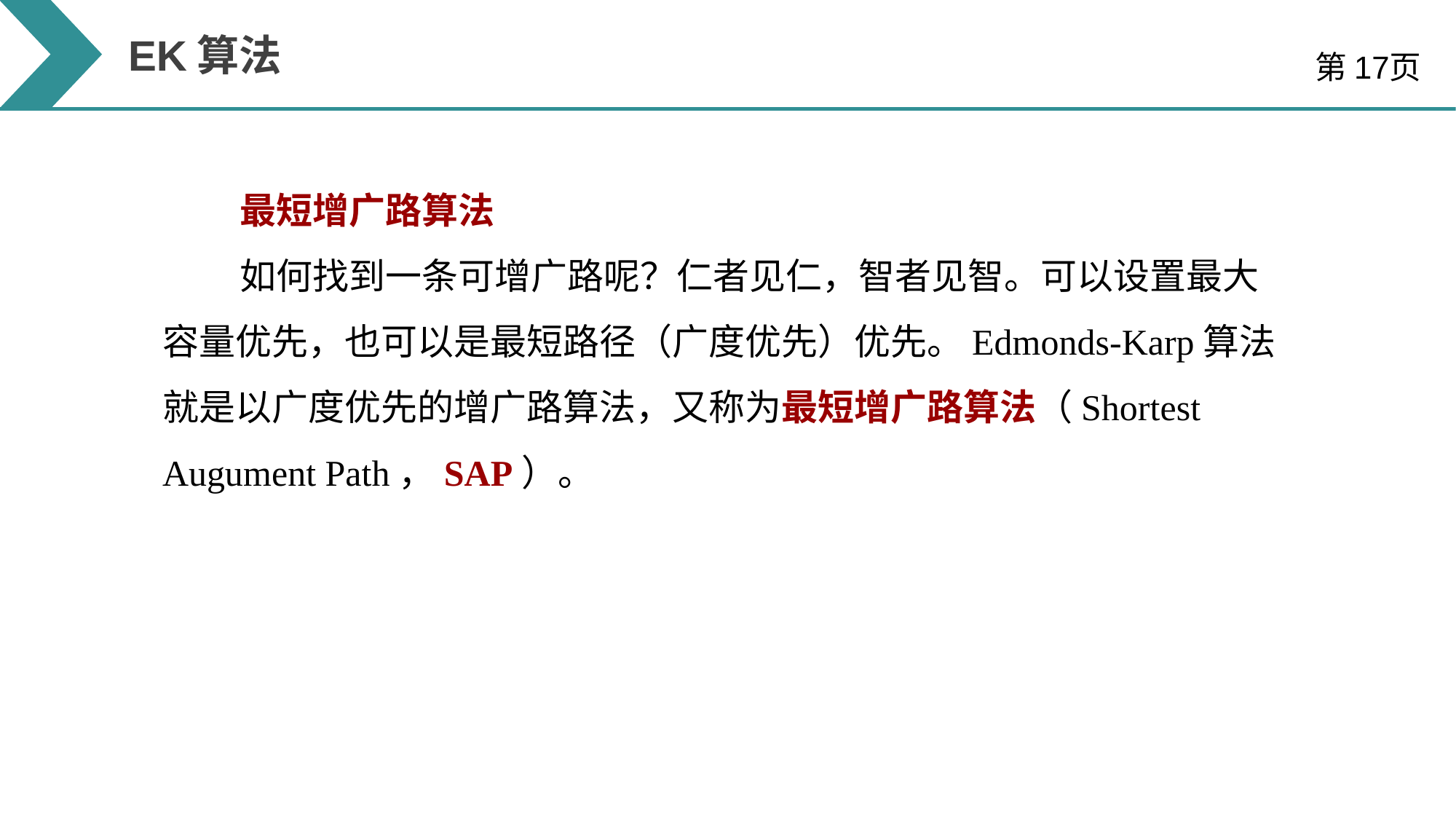

EK算法
第17页
最短增广路算法
如何找到一条可增广路呢？仁者见仁，智者见智。可以设置最大容量优先，也可以是最短路径（广度优先）优先。Edmonds-Karp算法就是以广度优先的增广路算法，又称为最短增广路算法（Shortest Augument Path，SAP）。